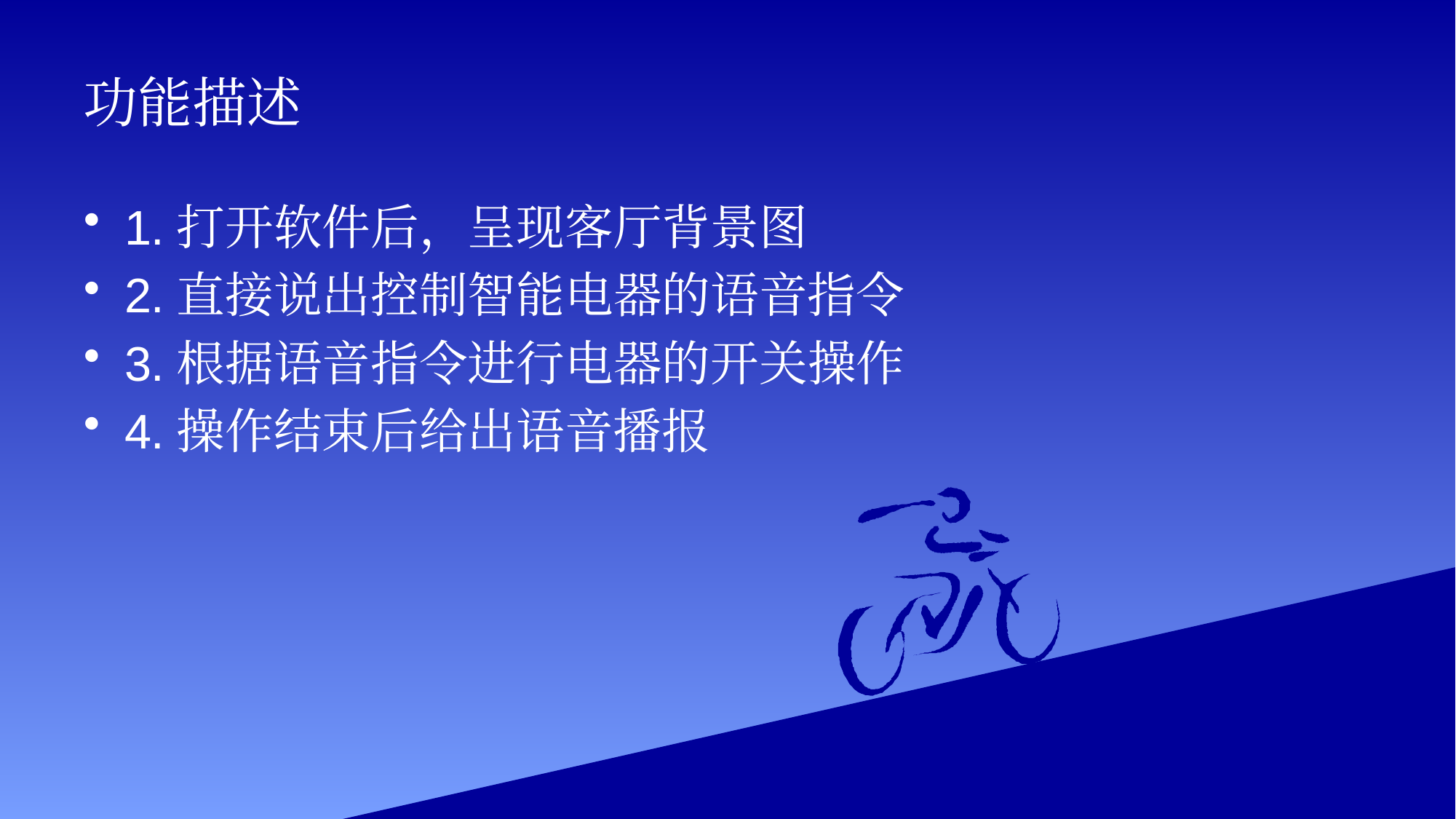

# 功能描述
1.打开软件后，呈现客厅背景图
2.直接说出控制智能电器的语音指令
3.根据语音指令进行电器的开关操作
4.操作结束后给出语音播报